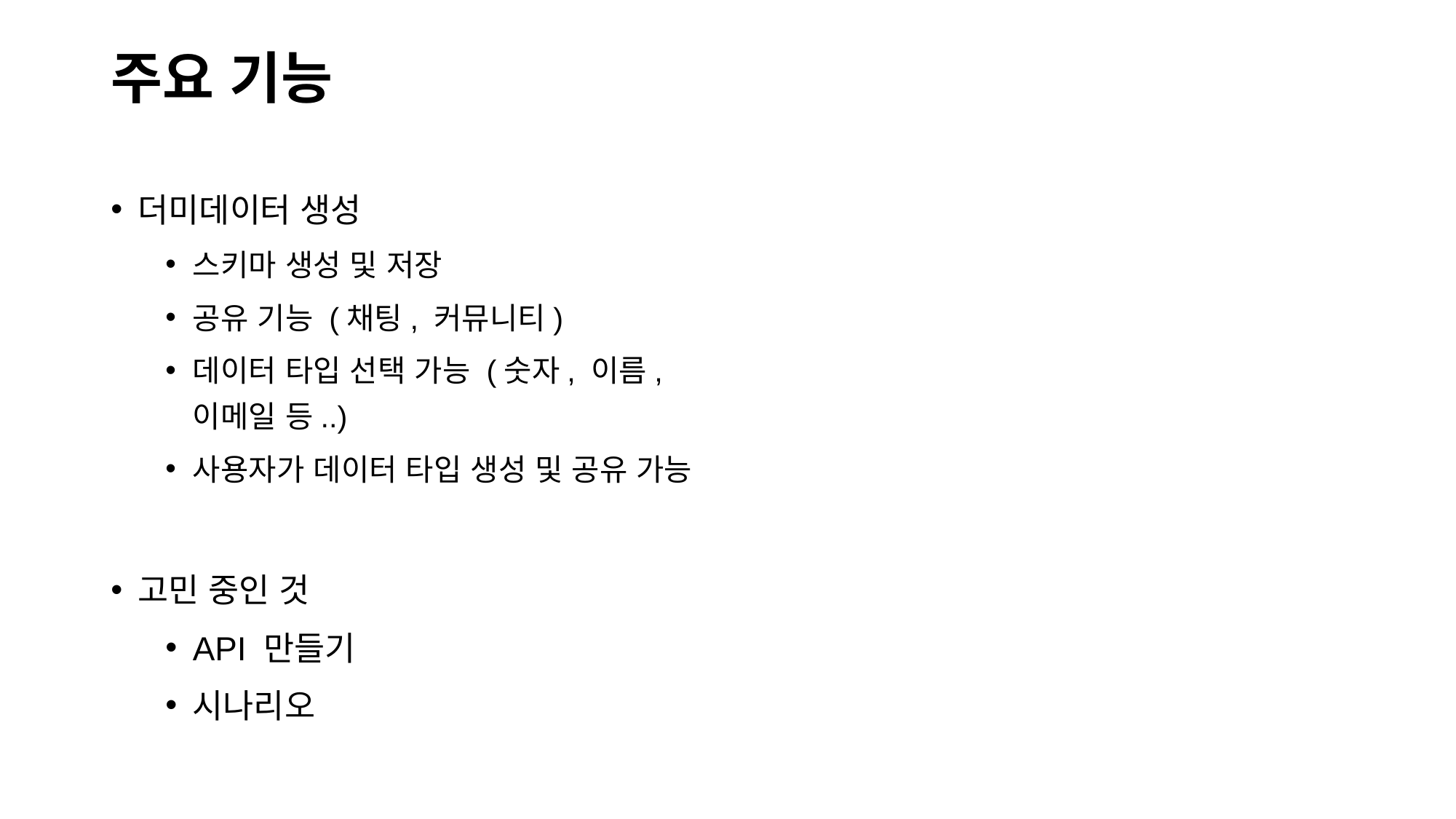

# 주요 기능
더미데이터 생성
스키마 생성 및 저장
공유 기능 (채팅, 커뮤니티)
데이터 타입 선택 가능 (숫자, 이름, 이메일 등..)
사용자가 데이터 타입 생성 및 공유 가능

고민 중인 것
API 만들기
시나리오